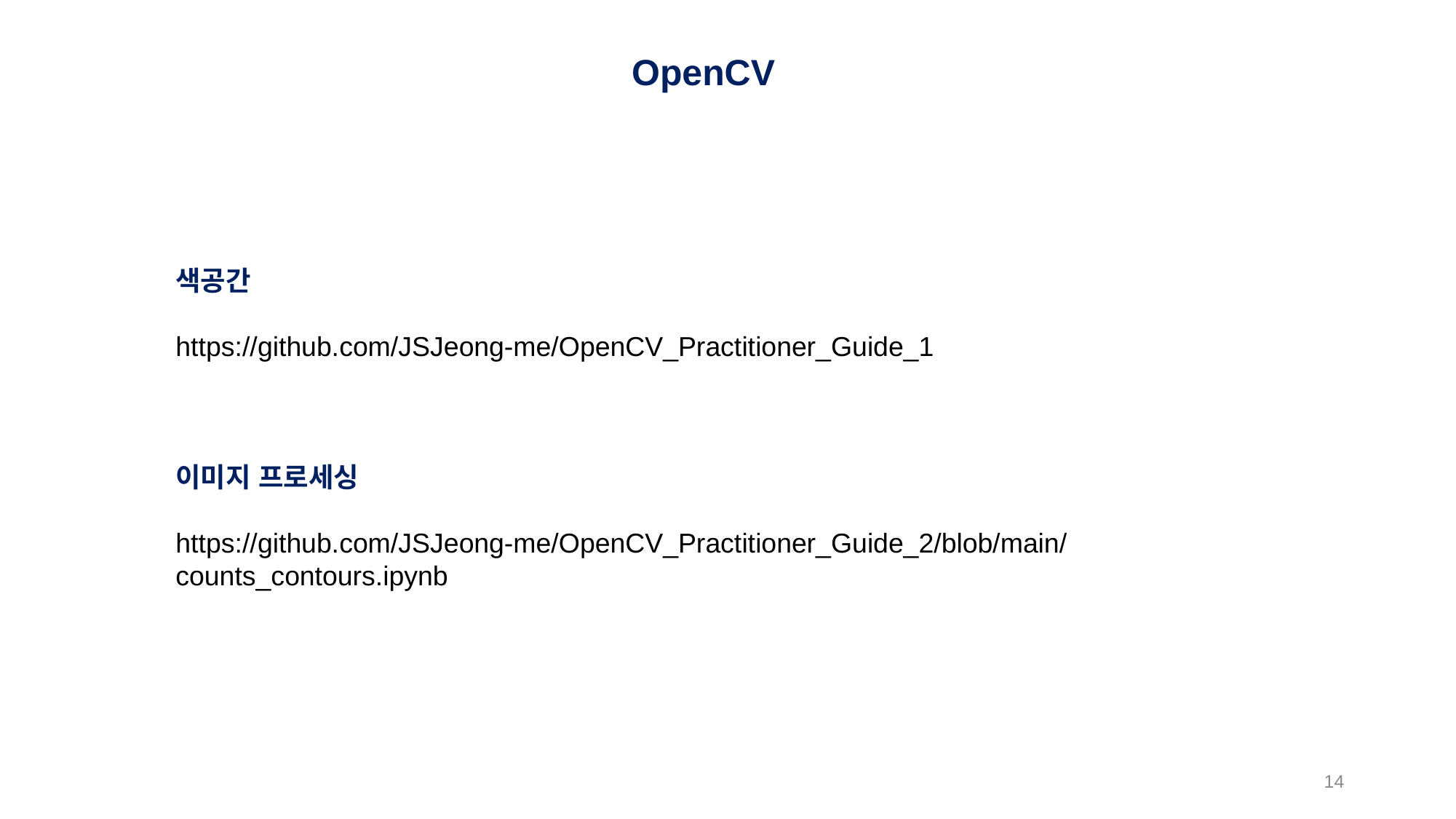

OpenCV
색공간

https://github.com/JSJeong-me/OpenCV_Practitioner_Guide_1

이미지 프로세싱

https://github.com/JSJeong-me/OpenCV_Practitioner_Guide_2/blob/main/counts_contours.ipynb
14